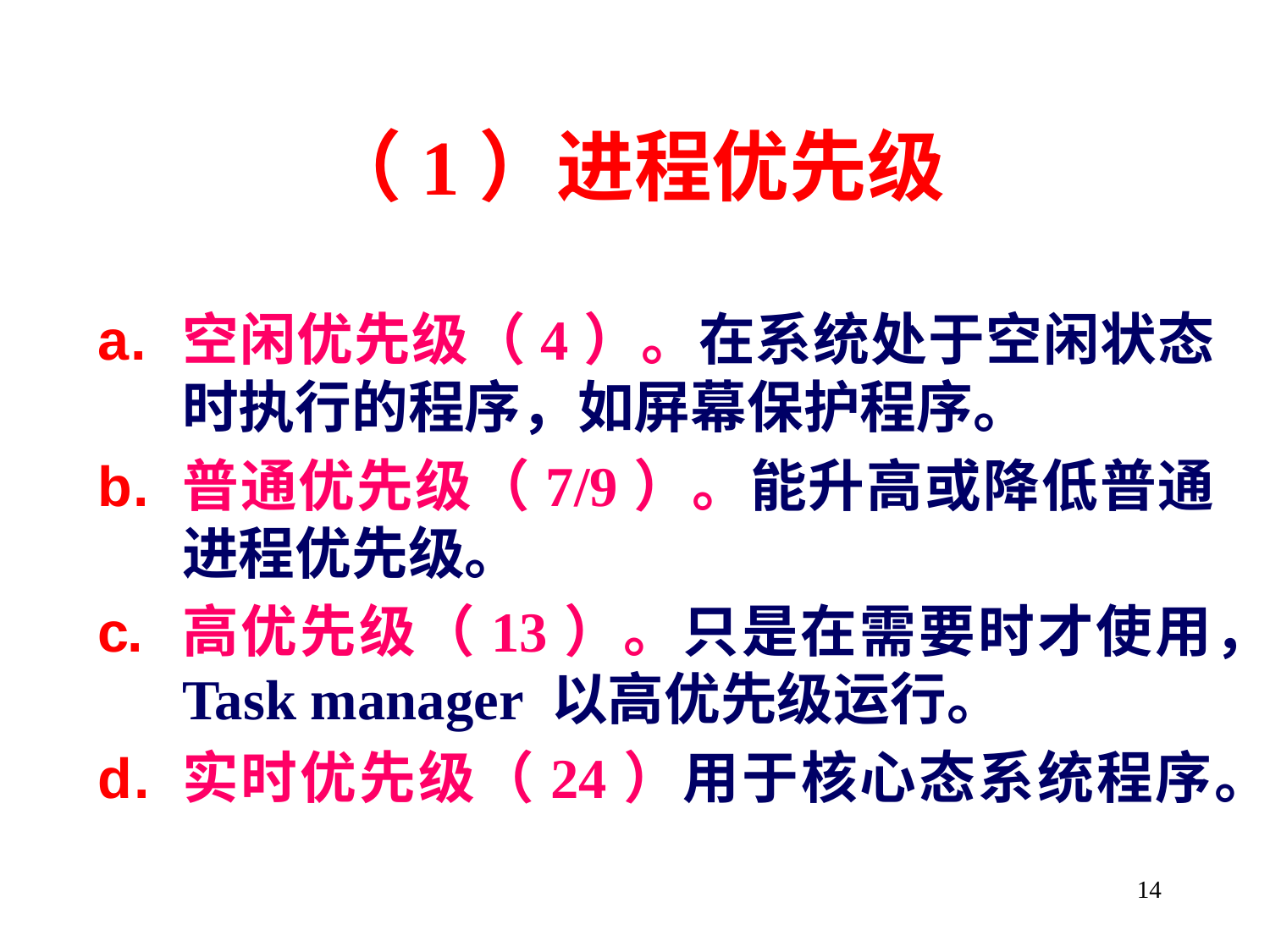

# （1）进程优先级
空闲优先级（4）。在系统处于空闲状态时执行的程序，如屏幕保护程序。
普通优先级（7/9）。能升高或降低普通进程优先级。
高优先级（13）。只是在需要时才使用，Task manager 以高优先级运行。
实时优先级（24）用于核心态系统程序。
14